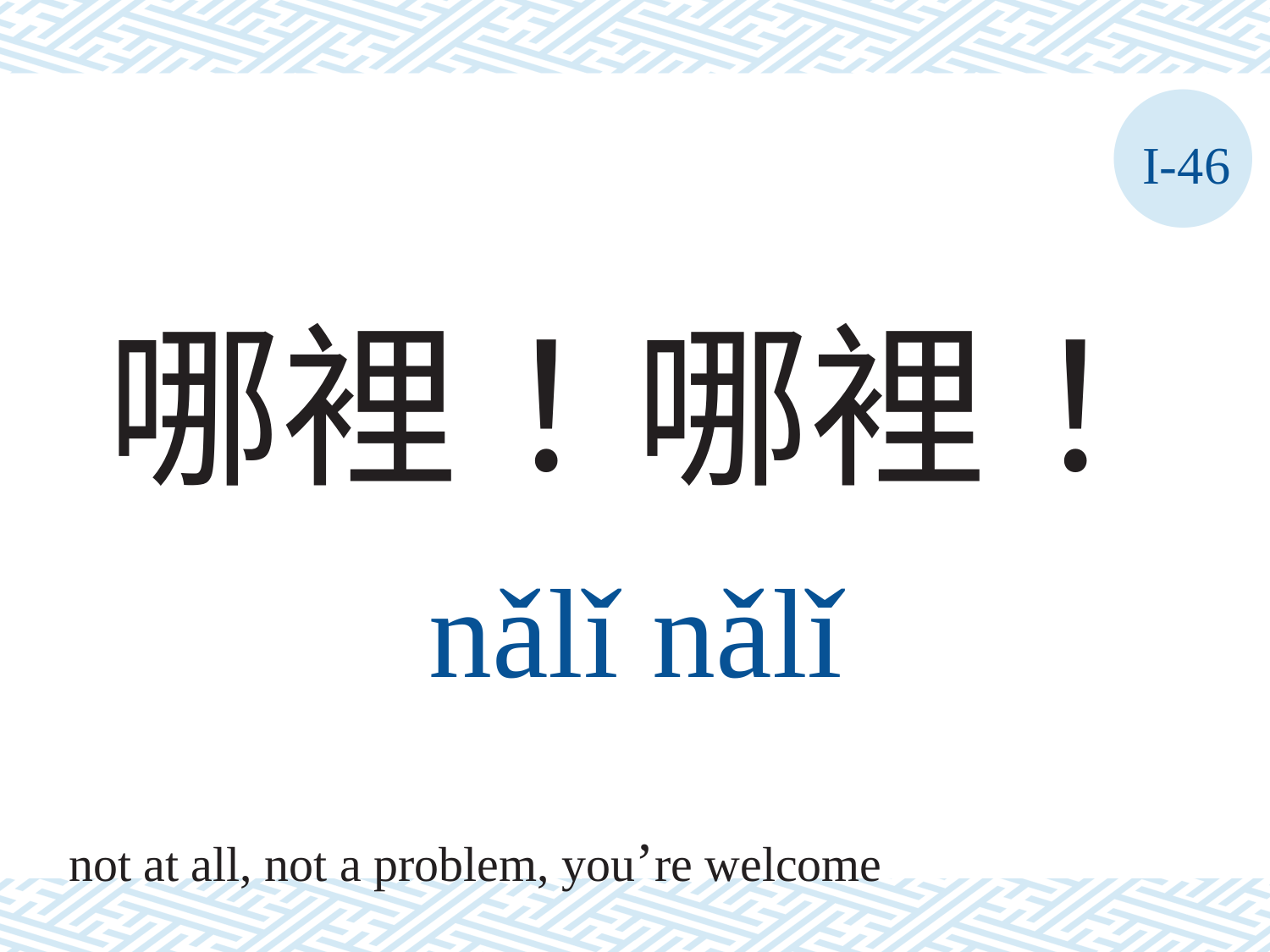

I-46
# 哪裡！哪裡！
nǎlǐ	nǎlǐ
not at all, not a problem, you’re welcome